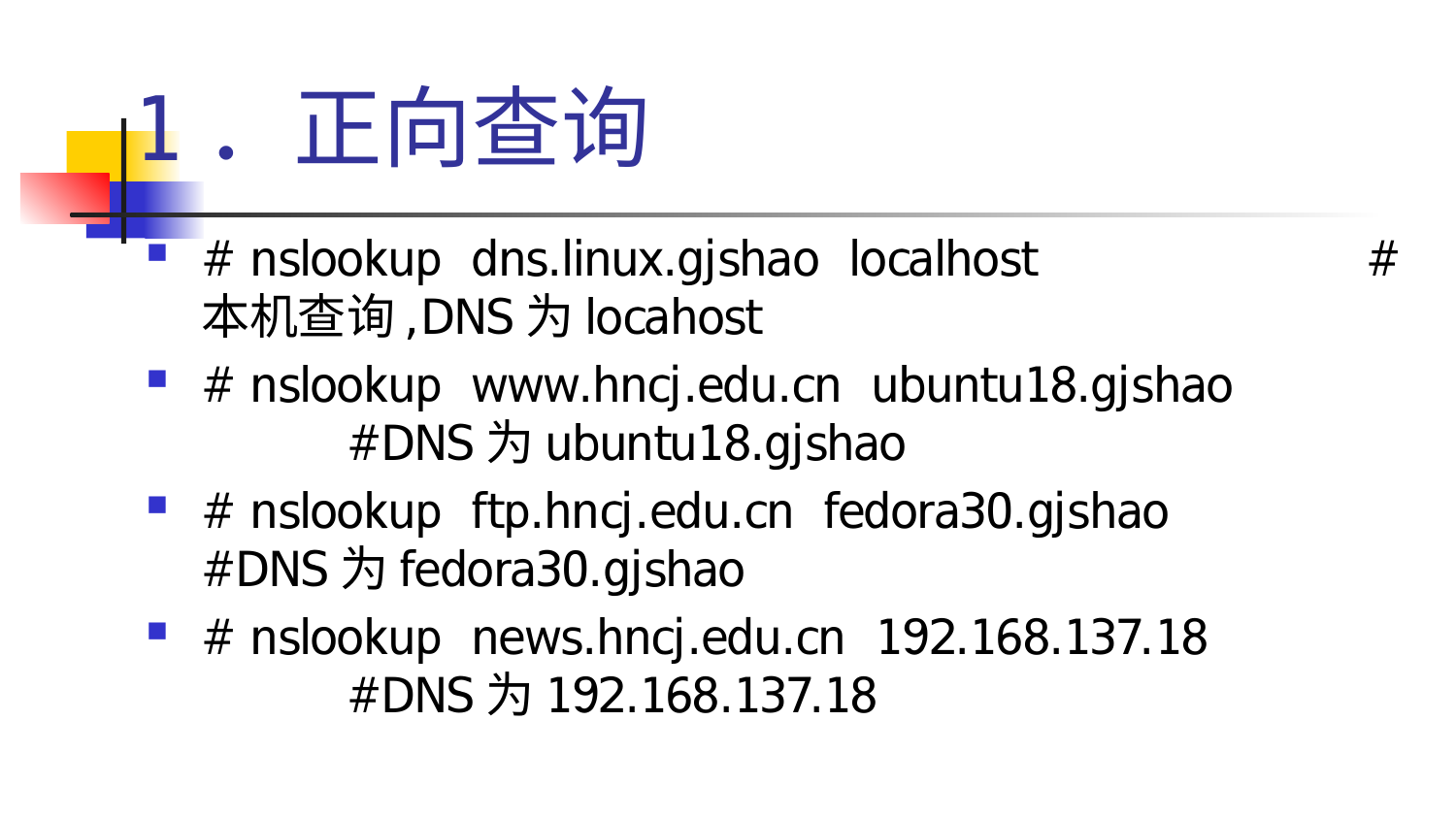

# 1．正向查询
# nslookup  dns.linux.gjshao  localhost 			#本机查询,DNS为locahost
# nslookup  www.hncj.edu.cn  ubuntu18.gjshao 		#DNS为ubuntu18.gjshao
# nslookup  ftp.hncj.edu.cn  fedora30.gjshao 		#DNS为fedora30.gjshao
# nslookup  news.hncj.edu.cn  192.168.137.18 		#DNS为192.168.137.18